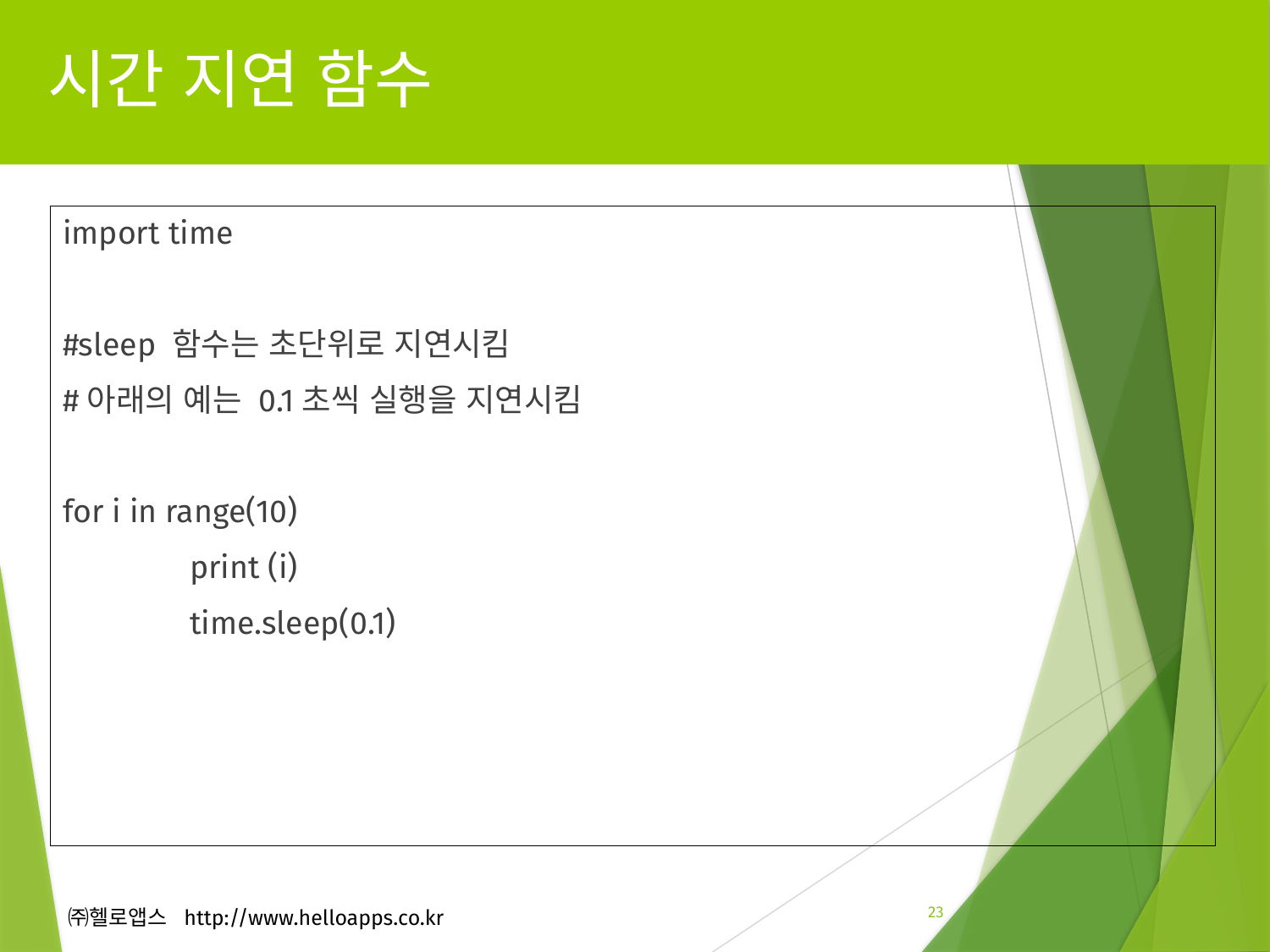

# 시간 지연 함수
import time

#sleep 함수는 초단위로 지연시킴
#아래의 예는 0.1초씩 실행을 지연시킴

for i in range(10)
	print (i)
	time.sleep(0.1)
23